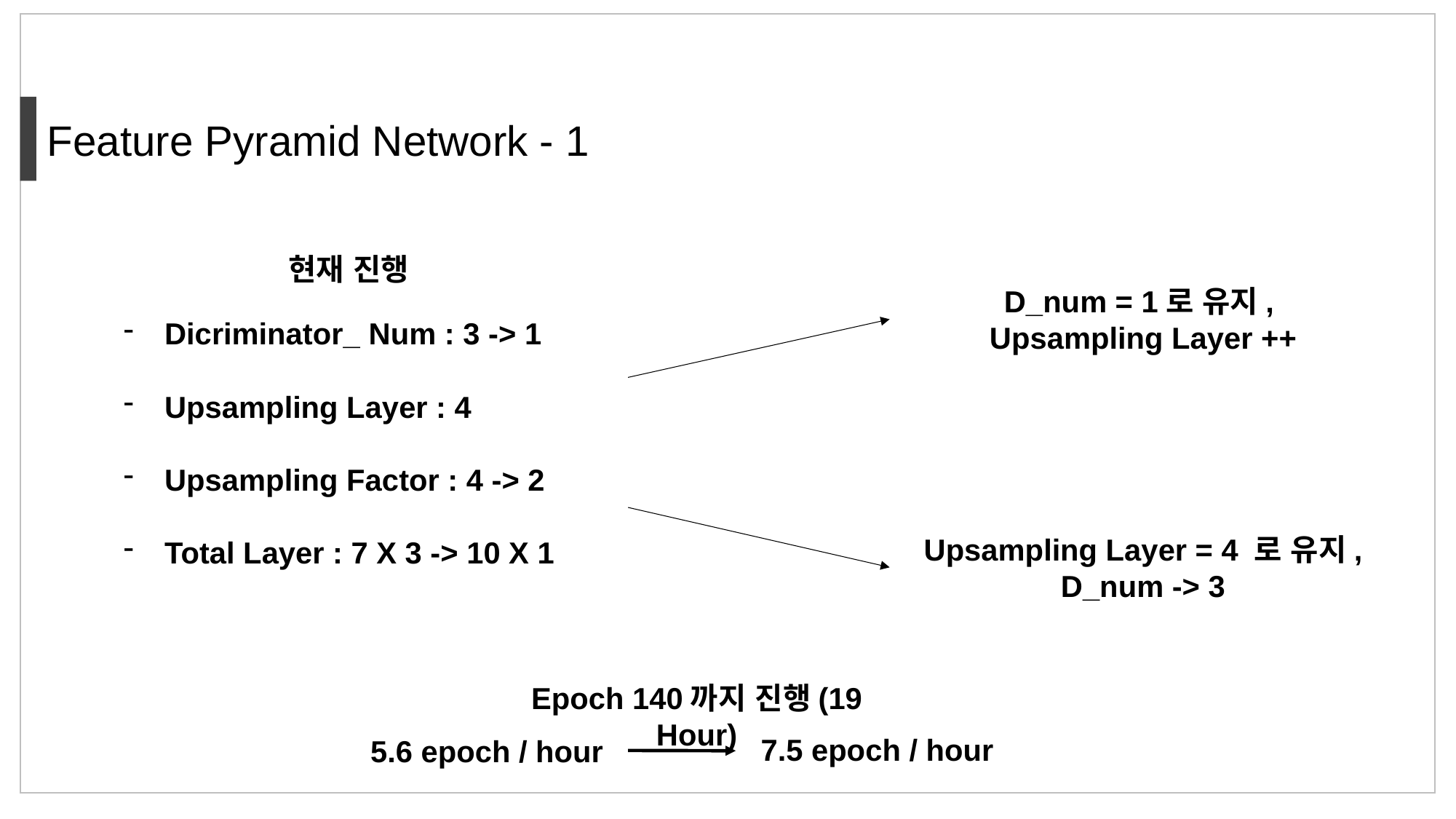

Feature Pyramid Network - 1
현재 진행
D_num = 1로 유지,
Upsampling Layer ++
Dicriminator_ Num : 3 -> 1
Upsampling Layer : 4
Upsampling Factor : 4 -> 2
Total Layer : 7 X 3 -> 10 X 1

Upsampling Layer = 4 로 유지,
D_num -> 3
Epoch 140까지 진행(19 Hour)
7.5 epoch / hour
5.6 epoch / hour